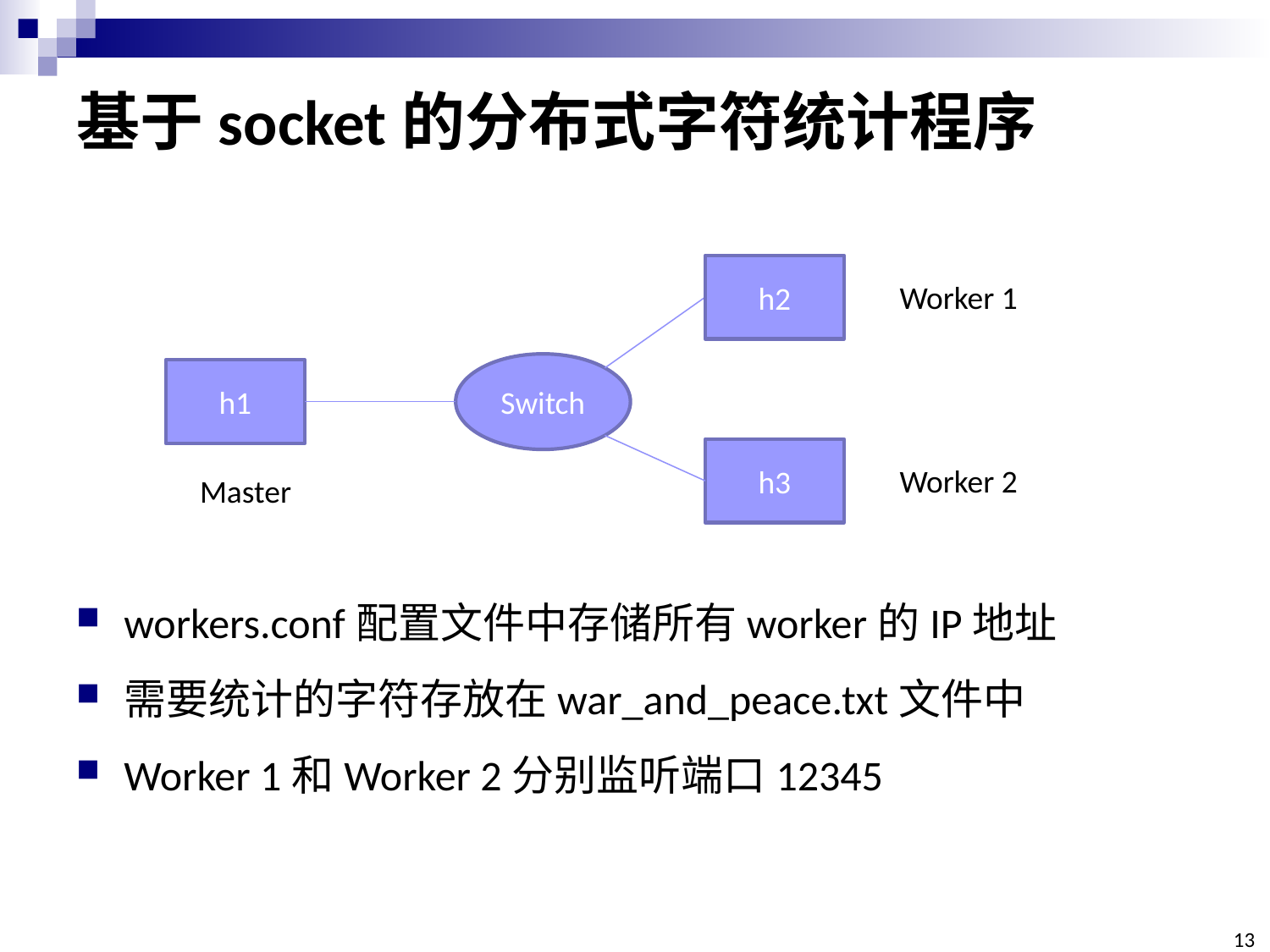

# 基于socket的分布式字符统计程序
h2
Worker 1
Switch
h1
h3
Worker 2
Master
workers.conf配置文件中存储所有worker的IP地址
需要统计的字符存放在war_and_peace.txt文件中
Worker 1和Worker 2分别监听端口12345
13